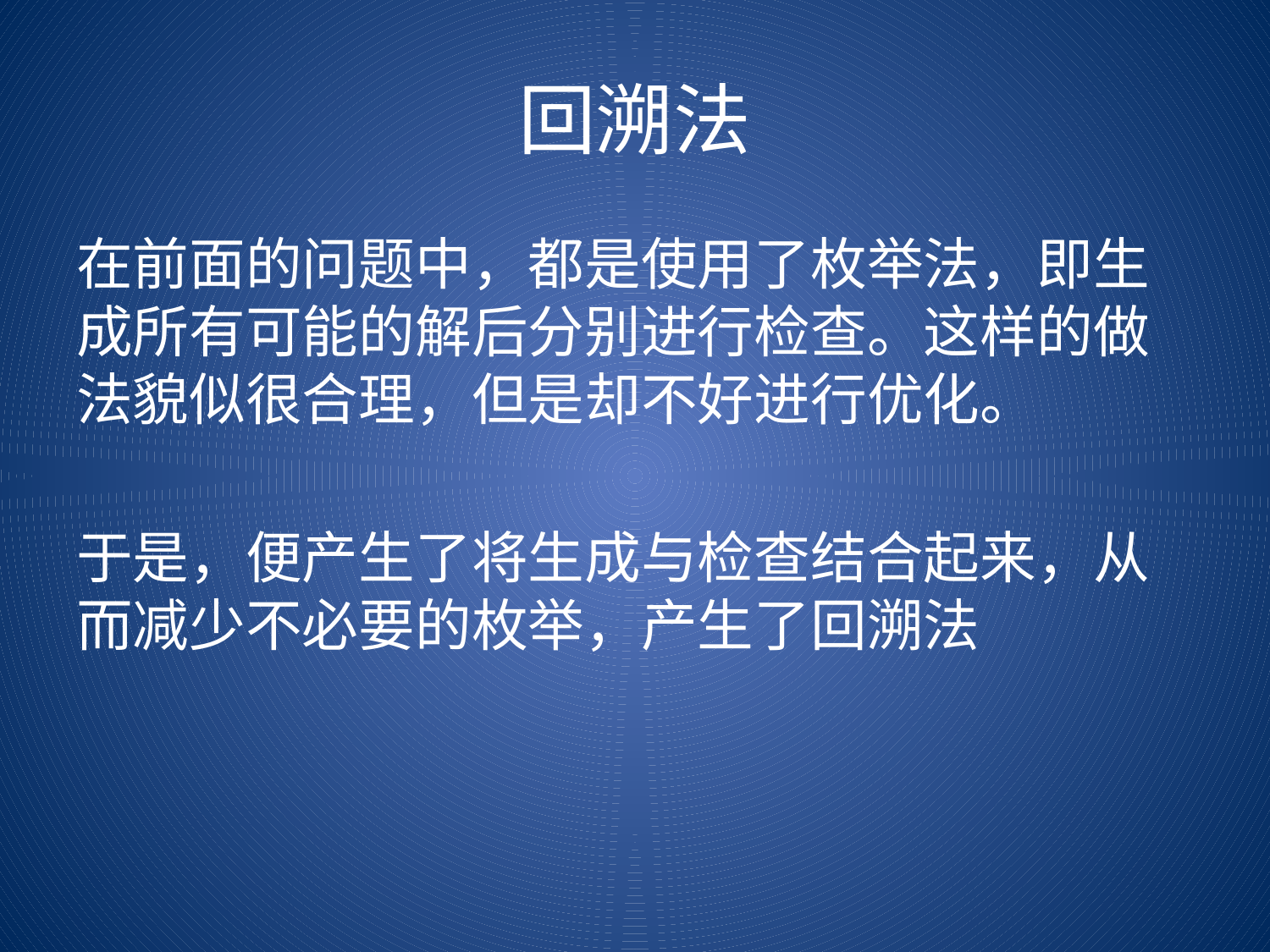

# 回溯法
在前面的问题中，都是使用了枚举法，即生成所有可能的解后分别进行检查。这样的做法貌似很合理，但是却不好进行优化。

于是，便产生了将生成与检查结合起来，从而减少不必要的枚举，产生了回溯法